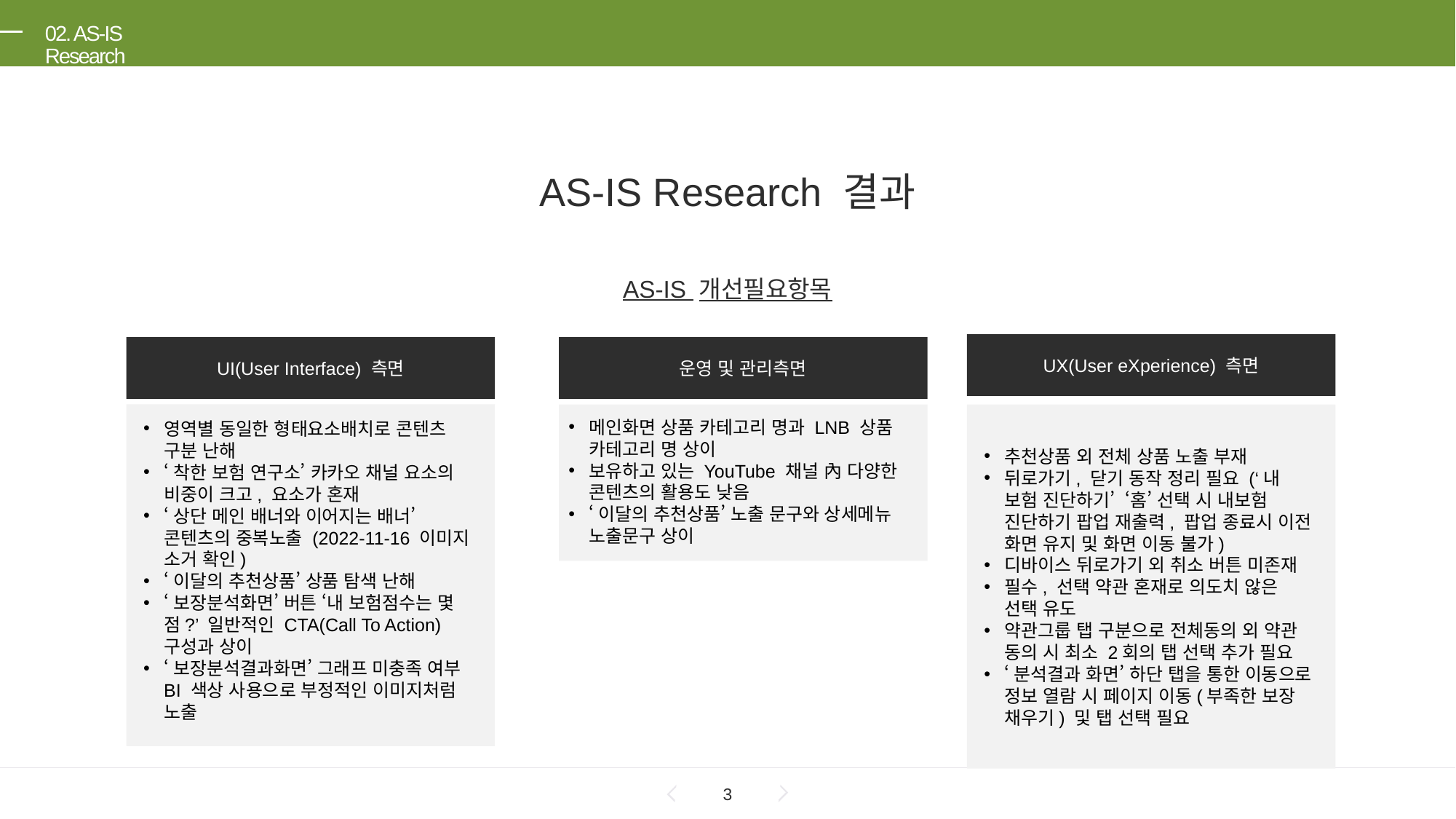

02. AS-IS Research
AS-IS Research 결과
AS-IS 개선필요항목
UX(User eXperience) 측면
UI(User Interface) 측면
운영 및 관리측면

메인화면 상품 카테고리 명과 LNB 상품 카테고리 명 상이
보유하고 있는 YouTube 채널 內 다양한 콘텐츠의 활용도 낮음
‘이달의 추천상품’ 노출 문구와 상세메뉴 노출문구 상이
영역별 동일한 형태요소배치로 콘텐츠 구분 난해
‘착한 보험 연구소’ 카카오 채널 요소의 비중이 크고, 요소가 혼재
‘상단 메인 배너와 이어지는 배너’ 콘텐츠의 중복노출 (2022-11-16 이미지 소거 확인)
‘이달의 추천상품’ 상품 탐색 난해
‘보장분석화면’ 버튼 ‘내 보험점수는 몇 점?’ 일반적인 CTA(Call To Action) 구성과 상이
‘보장분석결과화면’ 그래프 미충족 여부 BI 색상 사용으로 부정적인 이미지처럼 노출
추천상품 외 전체 상품 노출 부재
뒤로가기, 닫기 동작 정리 필요 (‘내 보험 진단하기’  ‘홈’ 선택 시 내보험 진단하기 팝업 재출력, 팝업 종료시 이전 화면 유지 및 화면 이동 불가)
디바이스 뒤로가기 외 취소 버튼 미존재
필수, 선택 약관 혼재로 의도치 않은 선택 유도
약관그룹 탭 구분으로 전체동의 외 약관 동의 시 최소 2회의 탭 선택 추가 필요
‘분석결과 화면’ 하단 탭을 통한 이동으로 정보 열람 시 페이지 이동(부족한 보장 채우기) 및 탭 선택 필요